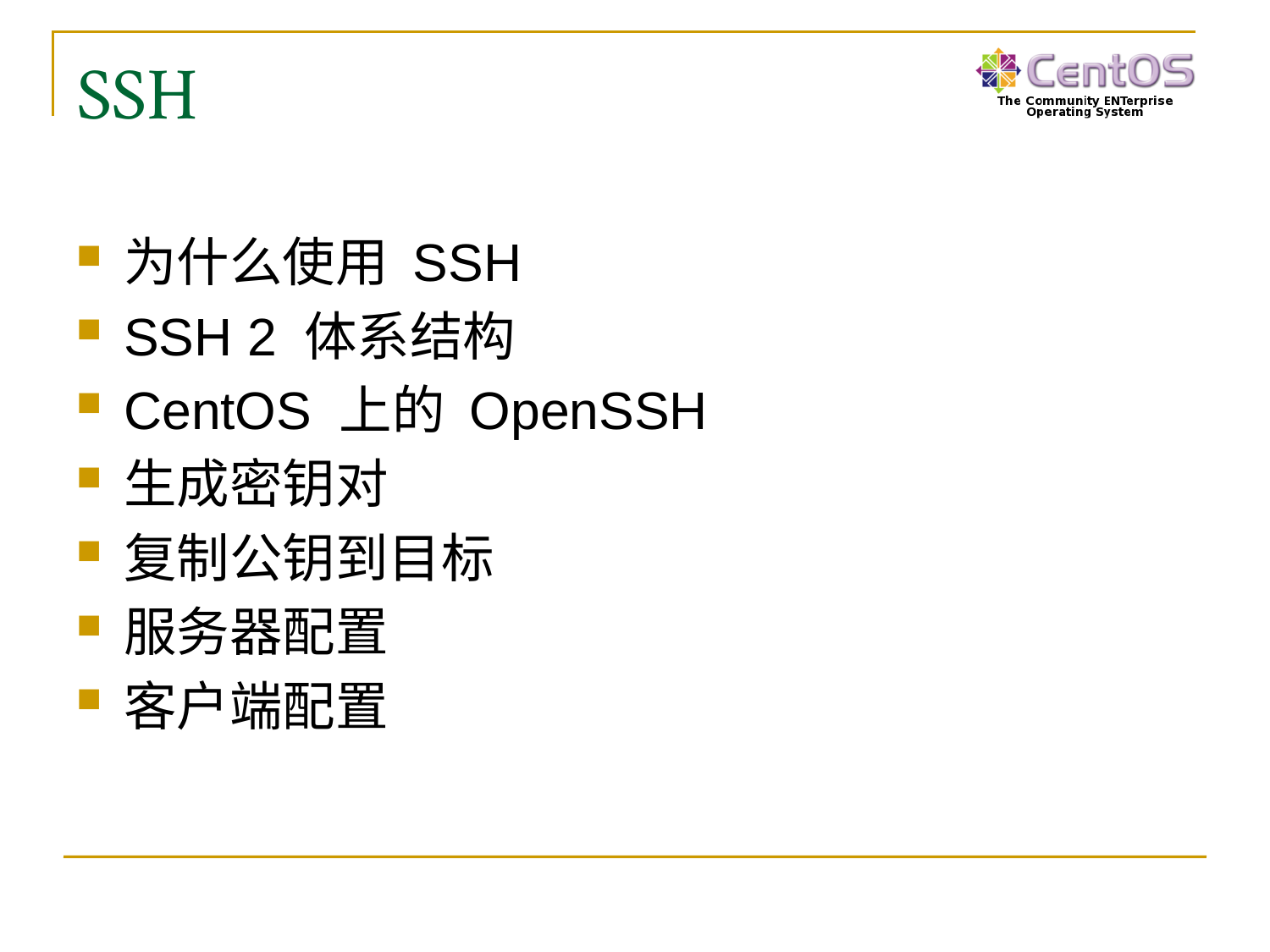

# SSH
为什么使用 SSH
SSH 2 体系结构
CentOS 上的 OpenSSH
生成密钥对
复制公钥到目标
服务器配置
客户端配置